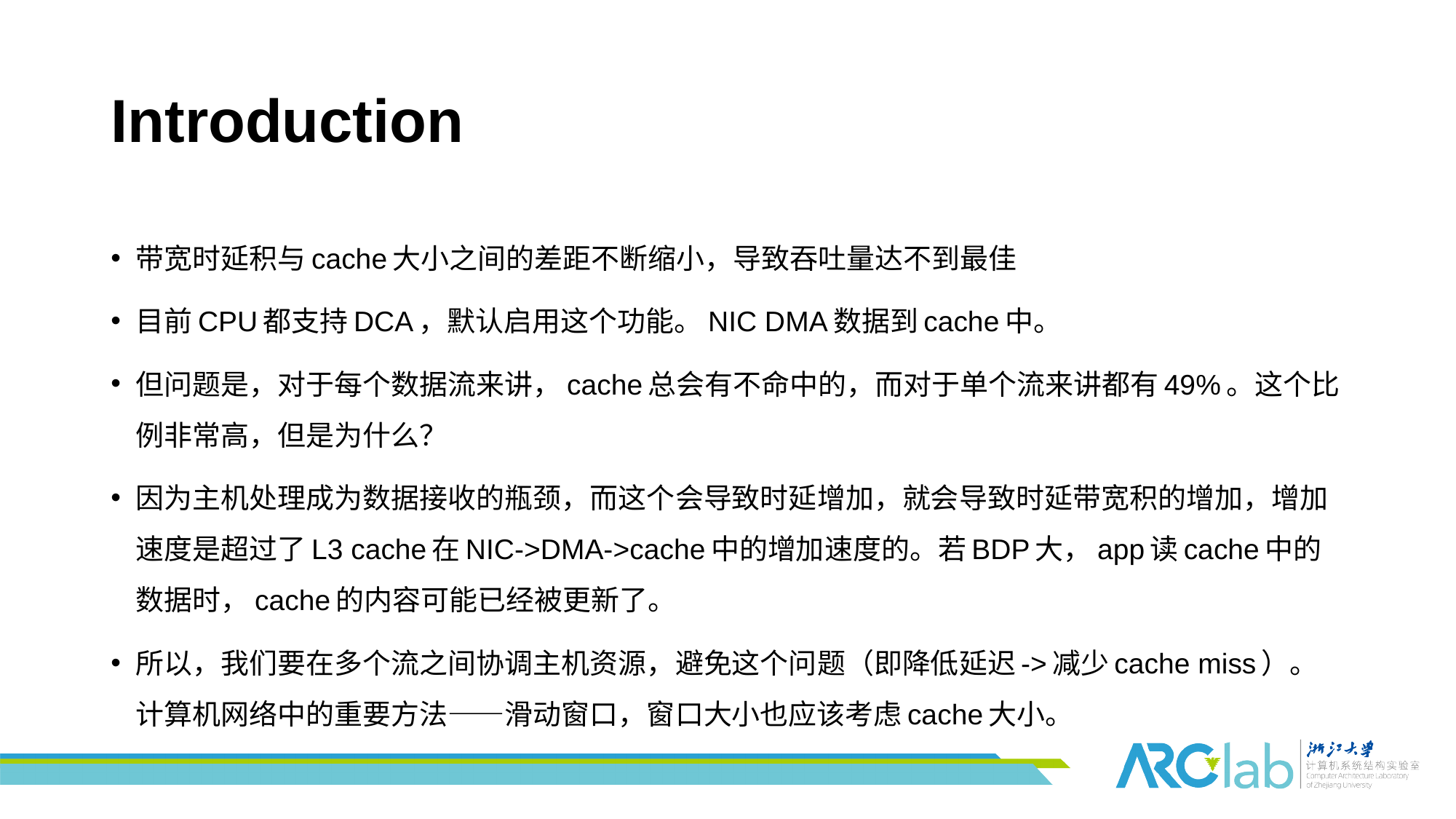

# Introduction
带宽时延积与cache大小之间的差距不断缩小，导致吞吐量达不到最佳
目前CPU都支持DCA，默认启用这个功能。NIC DMA数据到cache中。
但问题是，对于每个数据流来讲，cache总会有不命中的，而对于单个流来讲都有49%。这个比例非常高，但是为什么？
因为主机处理成为数据接收的瓶颈，而这个会导致时延增加，就会导致时延带宽积的增加，增加速度是超过了L3 cache在NIC->DMA->cache中的增加速度的。若BDP大，app读cache中的数据时，cache的内容可能已经被更新了。
所以，我们要在多个流之间协调主机资源，避免这个问题（即降低延迟->减少cache miss）。计算机网络中的重要方法——滑动窗口，窗口大小也应该考虑cache大小。